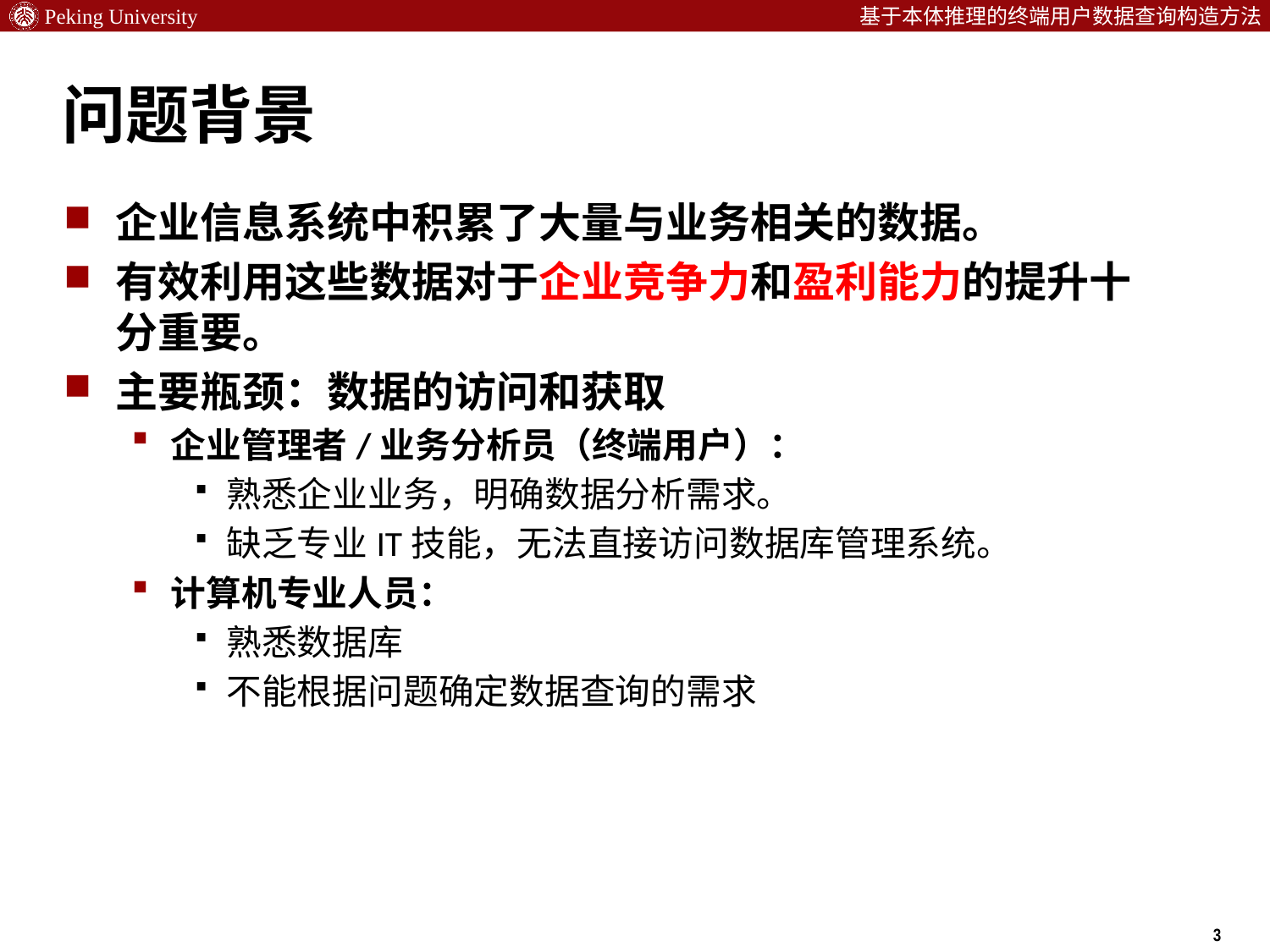

# 问题背景
企业信息系统中积累了大量与业务相关的数据。
有效利用这些数据对于企业竞争力和盈利能力的提升十分重要。
主要瓶颈：数据的访问和获取
企业管理者/业务分析员（终端用户）：
熟悉企业业务，明确数据分析需求。
缺乏专业IT技能，无法直接访问数据库管理系统。
计算机专业人员：
熟悉数据库
不能根据问题确定数据查询的需求